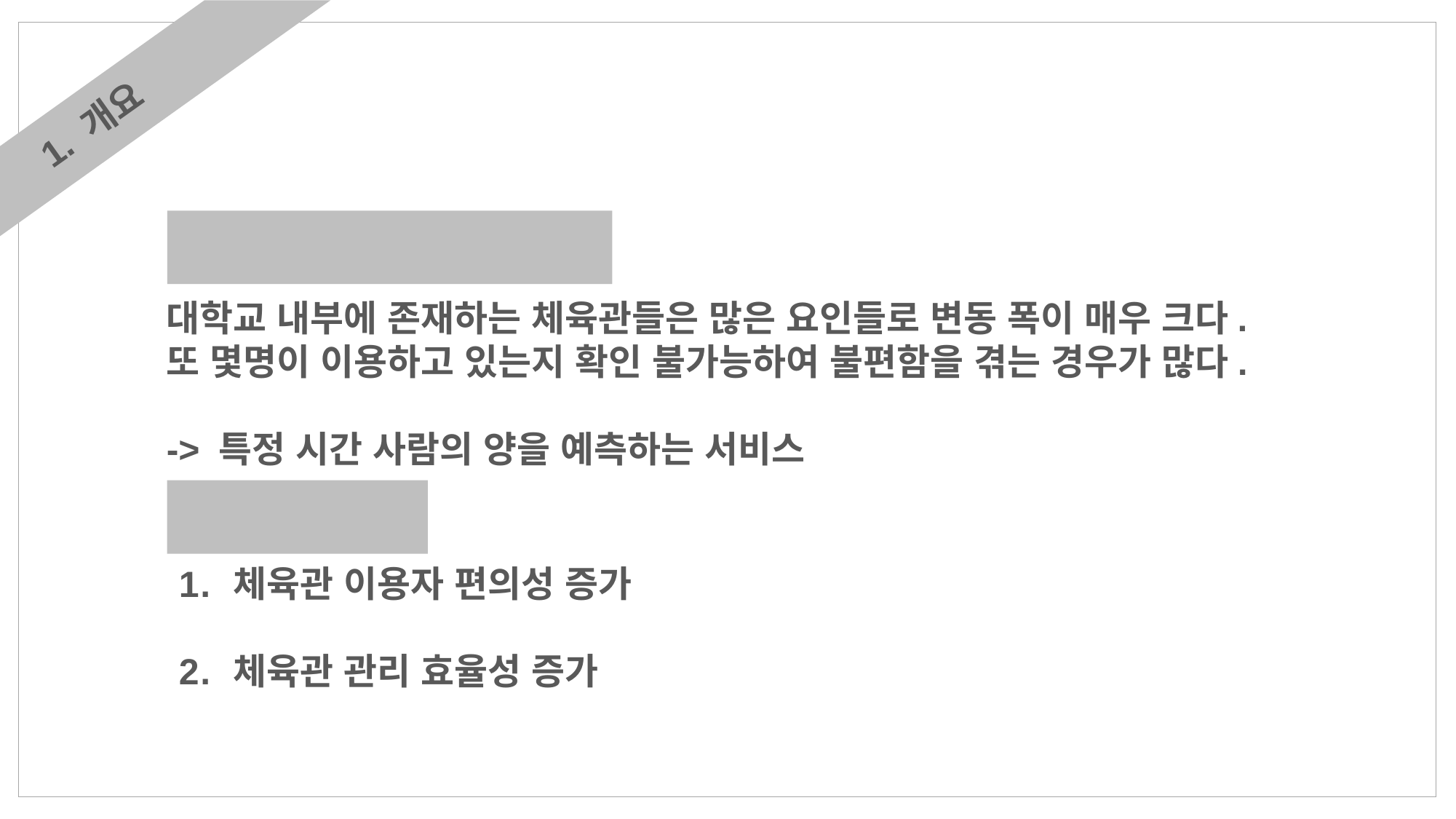

1. 개요

프로젝트의 필요성
대학교 내부에 존재하는 체육관들은 많은 요인들로 변동 폭이 매우 크다.또 몇명이 이용하고 있는지 확인 불가능하여 불편함을 겪는 경우가 많다.
-> 특정 시간 사람의 양을 예측하는 서비스

효과
체육관 이용자 편의성 증가

체육관 관리 효율성 증가